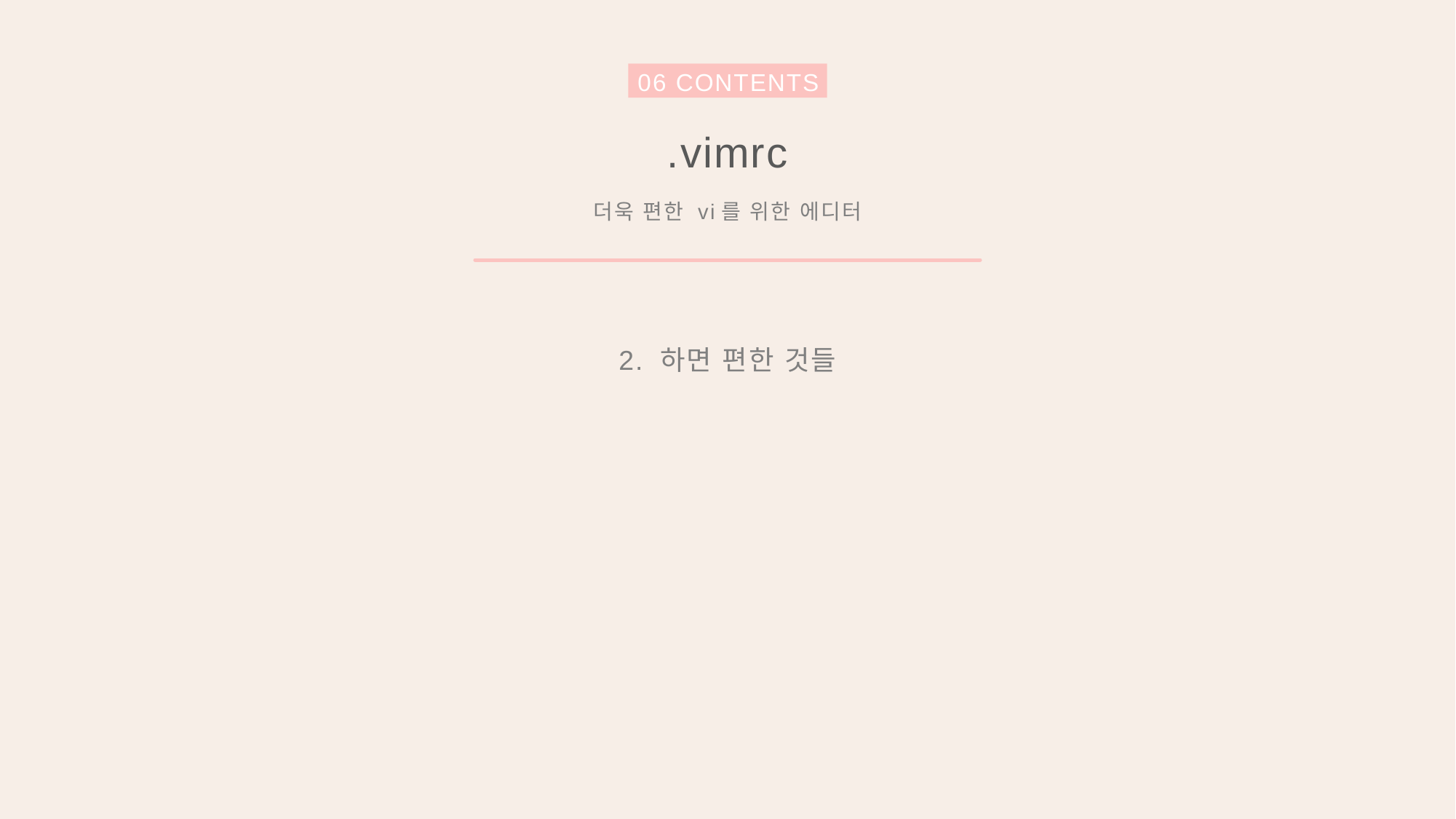

06 CONTENTS
.vimrc
더욱 편한 vi를 위한 에디터
2. 하면 편한 것들